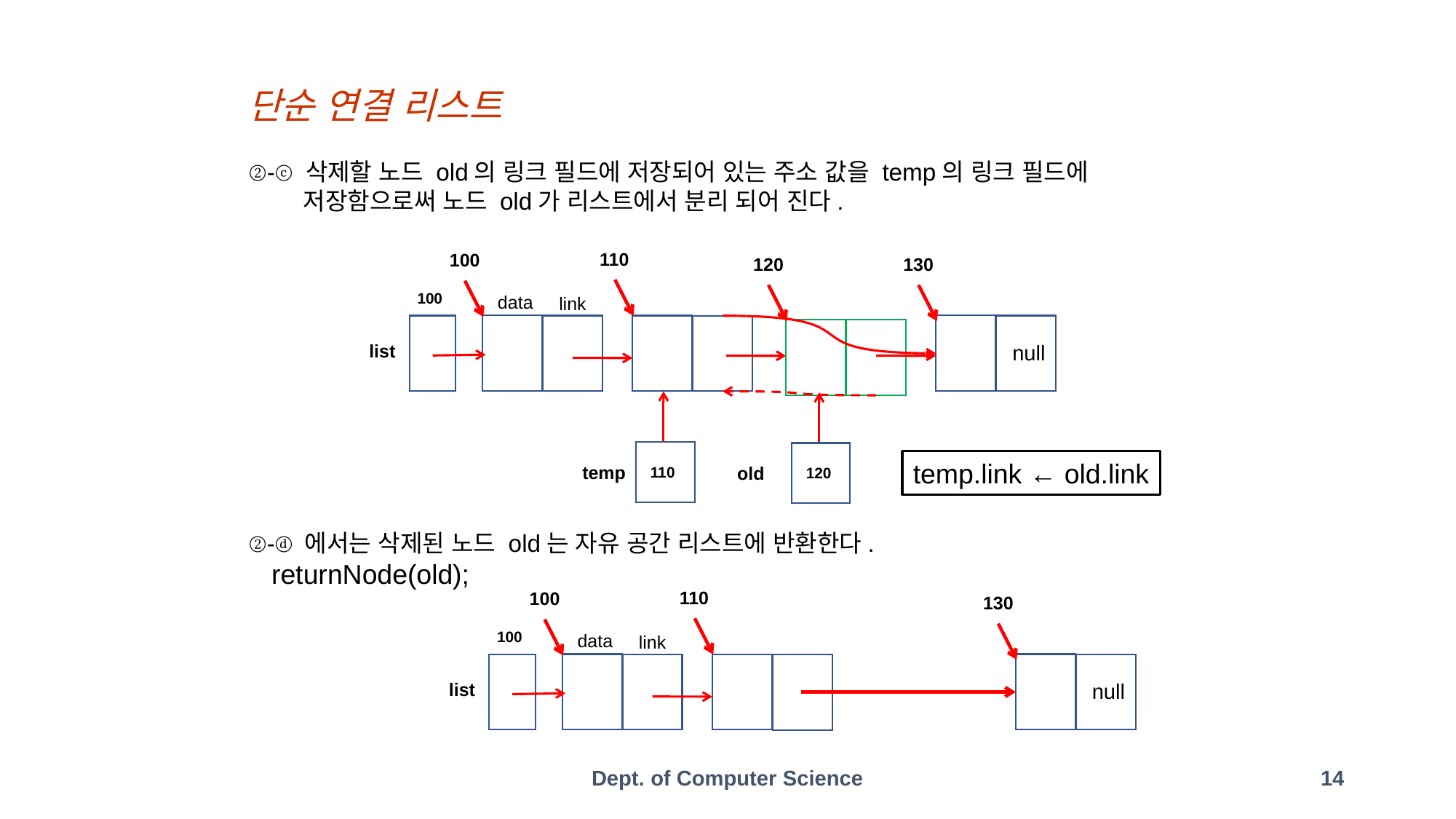

단순 연결 리스트
②-ⓒ 삭제할 노드 old의 링크 필드에 저장되어 있는 주소 값을 temp의 링크 필드에 저장함으로써 노드 old가 리스트에서 분리 되어 진다.

②-ⓓ에서는 삭제된 노드 old는 자유 공간 리스트에 반환한다.
   returnNode(old);

110
100
120
130
100
data
link

null
list

temp
110

old
120
temp.link ← old.link
110
100
130
100
data
link

null
list
Dept. of Computer Science
14